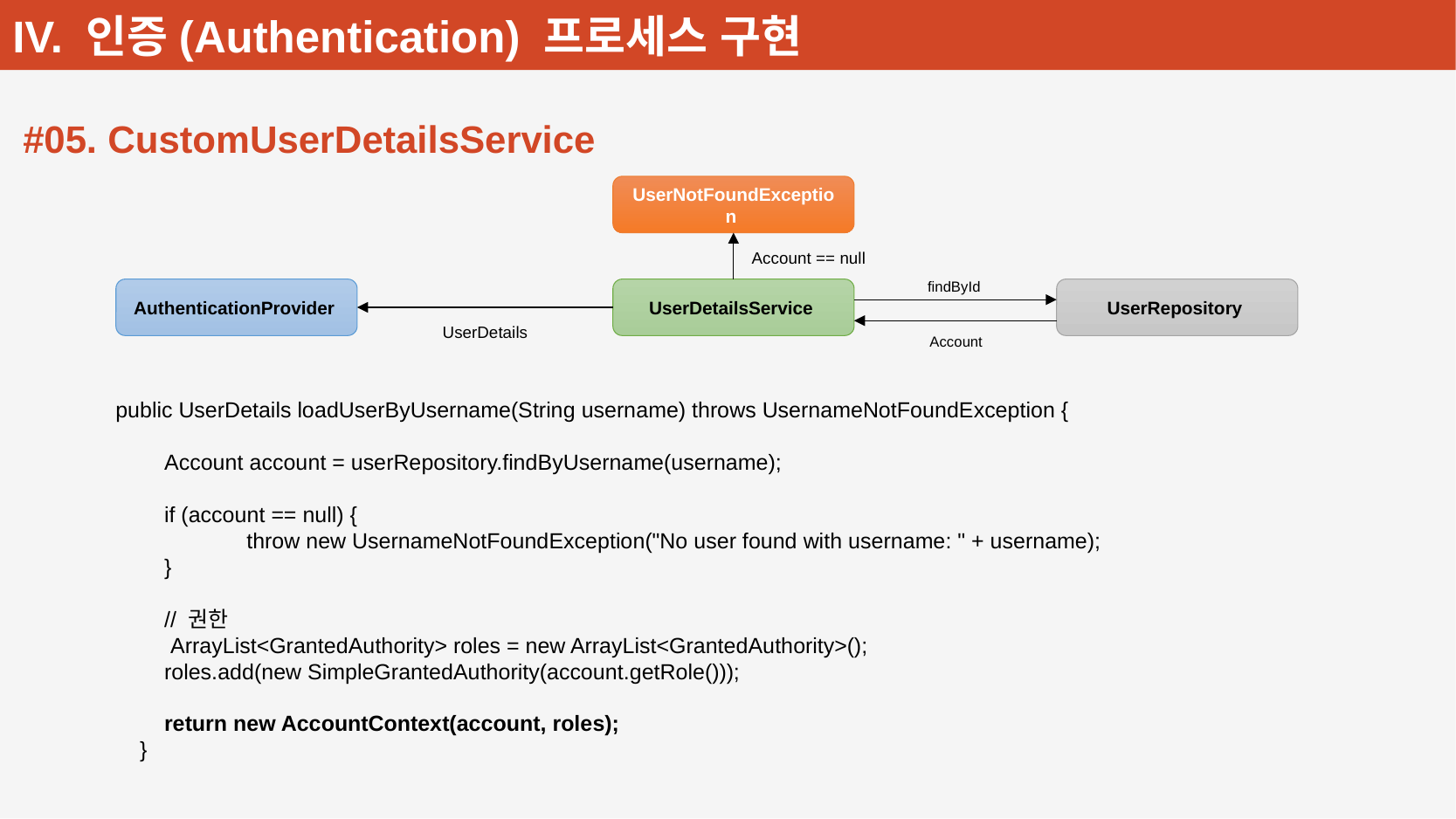

#05. CustomUserDetailsService
UserNotFoundException
Account == null
findById
UserDetailsService
UserRepository
AuthenticationProvider
UserDetails
Account
public UserDetails loadUserByUsername(String username) throws UsernameNotFoundException {

        Account account = userRepository.findByUsername(username);

        if (account == null) {
	throw new UsernameNotFoundException("No user found with username: " + username);
        }

        // 권한
         ArrayList<GrantedAuthority> roles = new ArrayList<GrantedAuthority>();
        roles.add(new SimpleGrantedAuthority(account.getRole()));

        return new AccountContext(account, roles);
    }